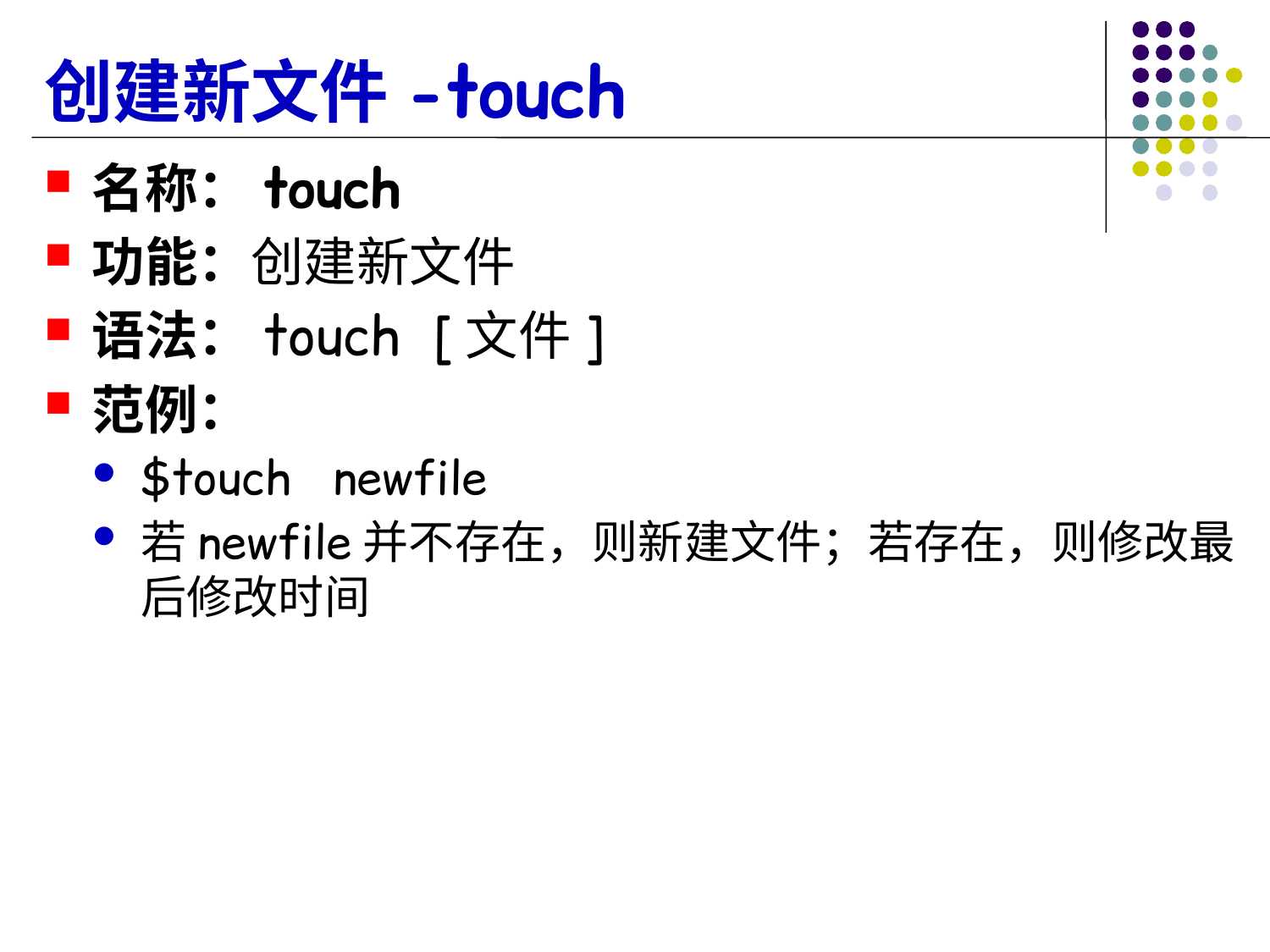

# 创建新文件-touch
名称：touch
功能：创建新文件
语法：touch  [文件]
范例：
$touch   newfile
若newfile并不存在，则新建文件；若存在，则修改最后修改时间